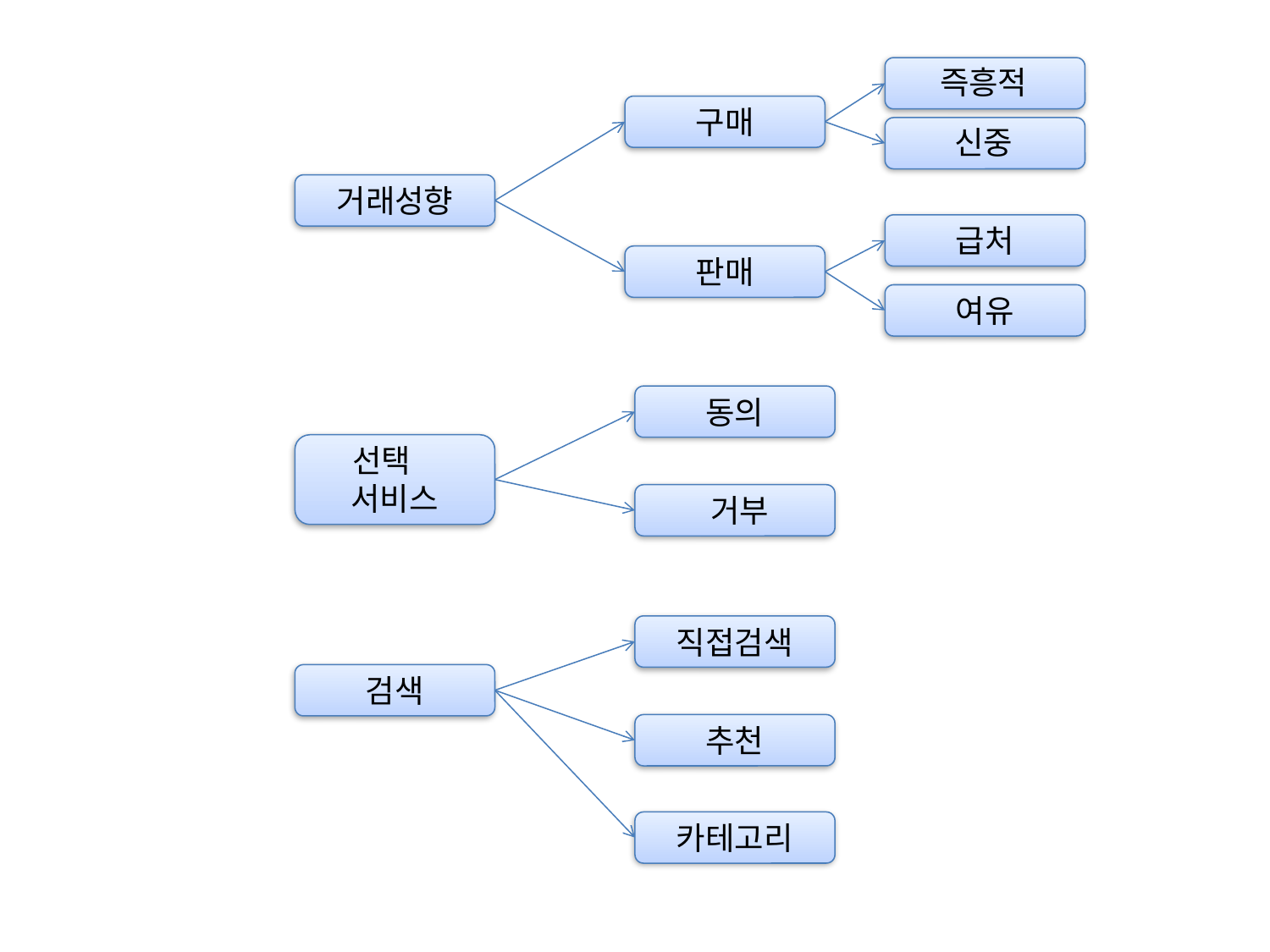

즉흥적

구매
신중

거래성향

급처

판매

여유

동의

선택    서비스

거부
직접검색
검색
추천
카테고리